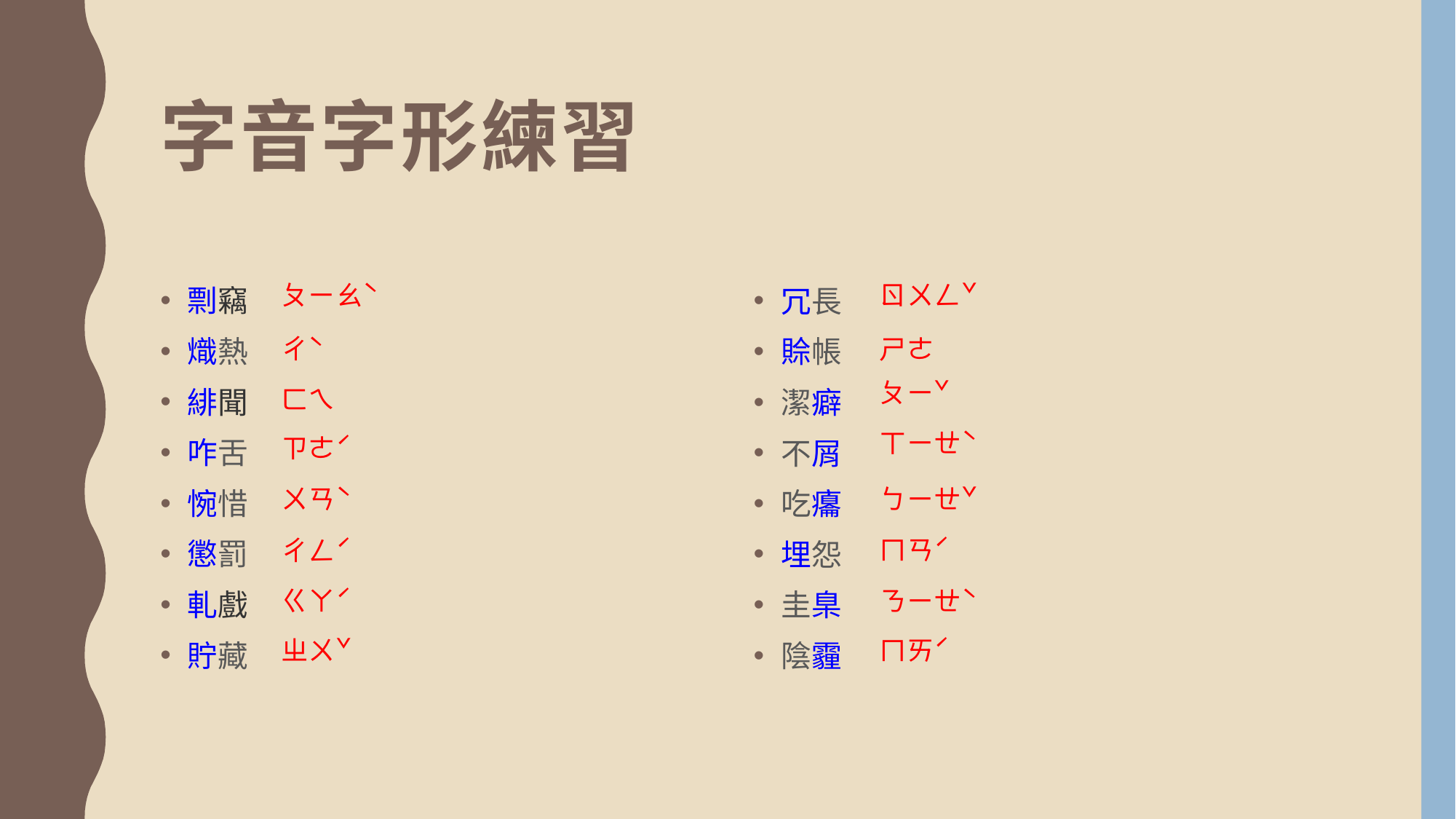

# 字音字形練習
剽竊
熾熱
緋聞
咋舌
惋惜
懲罰
軋戲
貯藏

ㄖㄨㄥˇ
ㄆㄧㄠˋ
冗長
賒帳
潔癖
不屑
吃癟
埋怨
圭臬
陰霾

ㄔˋ
ㄕㄜ
ㄆㄧˇ
ㄈㄟ
ㄒㄧㄝˋ
ㄗㄜˊ
ㄨㄢˋ
ㄅㄧㄝˇ
ㄇㄢˊ
ㄔㄥˊ
ㄍㄚˊ
ㄋㄧㄝˋ
ㄓㄨˇ
ㄇㄞˊ